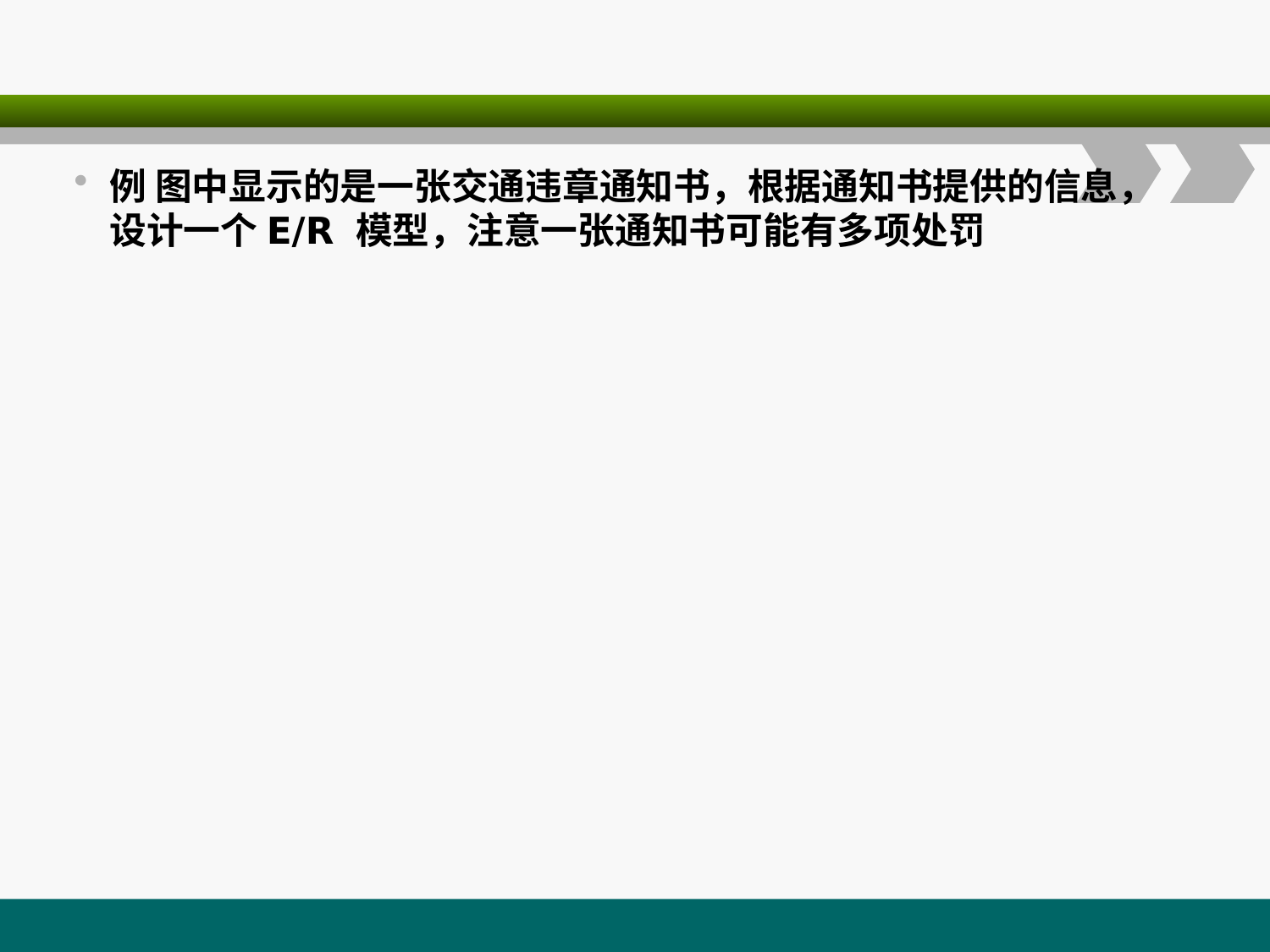

#
例 图中显示的是一张交通违章通知书，根据通知书提供的信息，设计一个E/R 模型，注意一张通知书可能有多项处罚